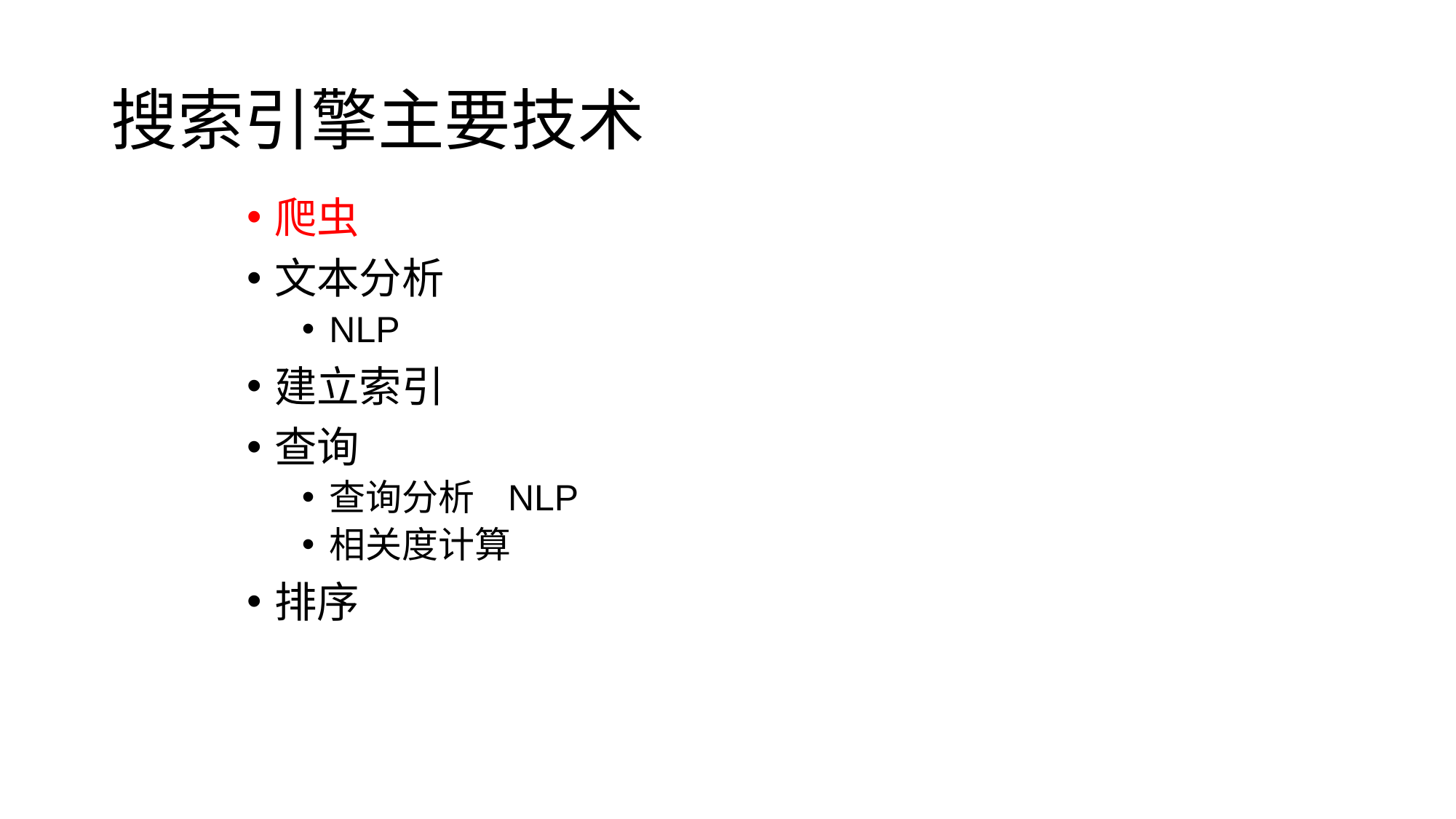

# 搜索引擎主要技术
爬虫
文本分析
NLP
建立索引
查询
查询分析   NLP
相关度计算
排序